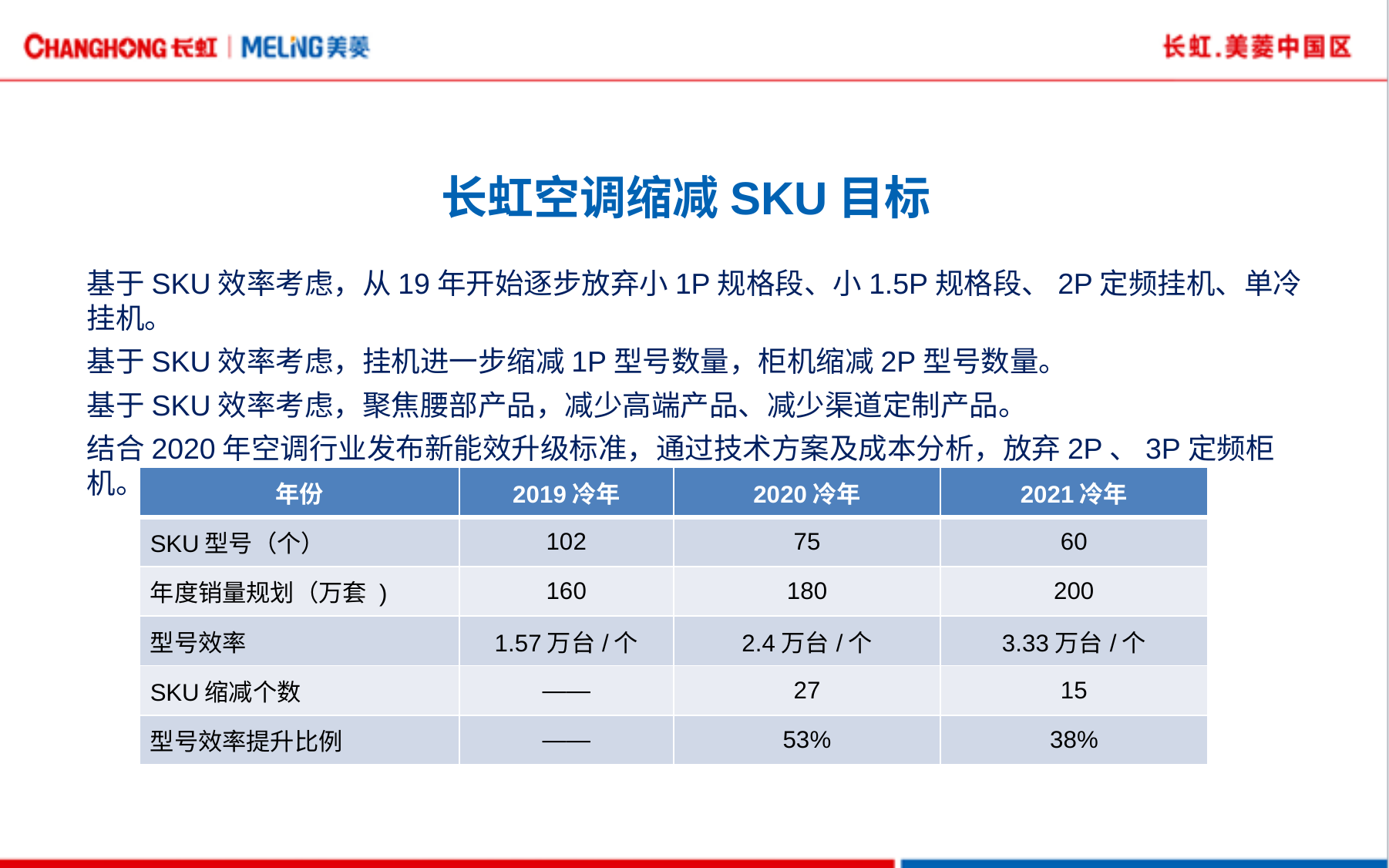

长虹空调缩减SKU目标
基于SKU效率考虑，从19年开始逐步放弃小1P规格段、小1.5P规格段、2P定频挂机、单冷挂机。
基于SKU效率考虑，挂机进一步缩减1P型号数量，柜机缩减2P型号数量。
基于SKU效率考虑，聚焦腰部产品，减少高端产品、减少渠道定制产品。
结合2020年空调行业发布新能效升级标准，通过技术方案及成本分析，放弃2P、3P定频柜机。
| 年份 | 2019冷年 | 2020冷年 | 2021冷年 |
| --- | --- | --- | --- |
| SKU型号（个） | 102 | 75 | 60 |
| 年度销量规划（万套 ) | 160 | 180 | 200 |
| 型号效率 | 1.57万台/个 | 2.4万台/个 | 3.33万台/个 |
| SKU缩减个数 | —— | 27 | 15 |
| 型号效率提升比例 | —— | 53% | 38% |